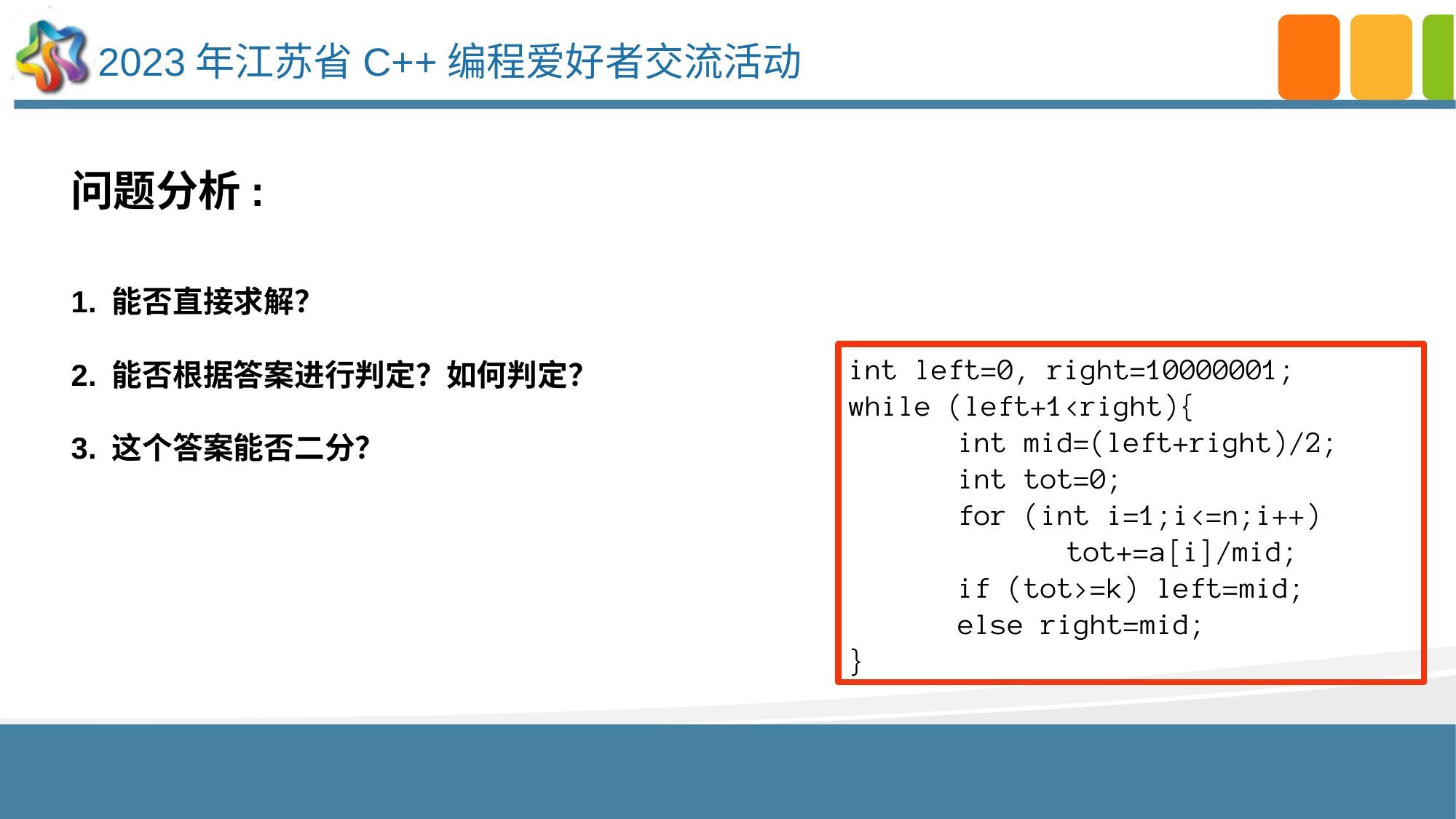

问题分析:
1. 能否直接求解？
2. 能否根据答案进行判定？如何判定？
3. 这个答案能否二分？
int left=0, right=10000001;
while (left+1<right){
	int mid=(left+right)/2;
	int tot=0;
	for (int i=1;i<=n;i++)
		tot+=a[i]/mid;
	if (tot>=k) left=mid;
	else right=mid;
}